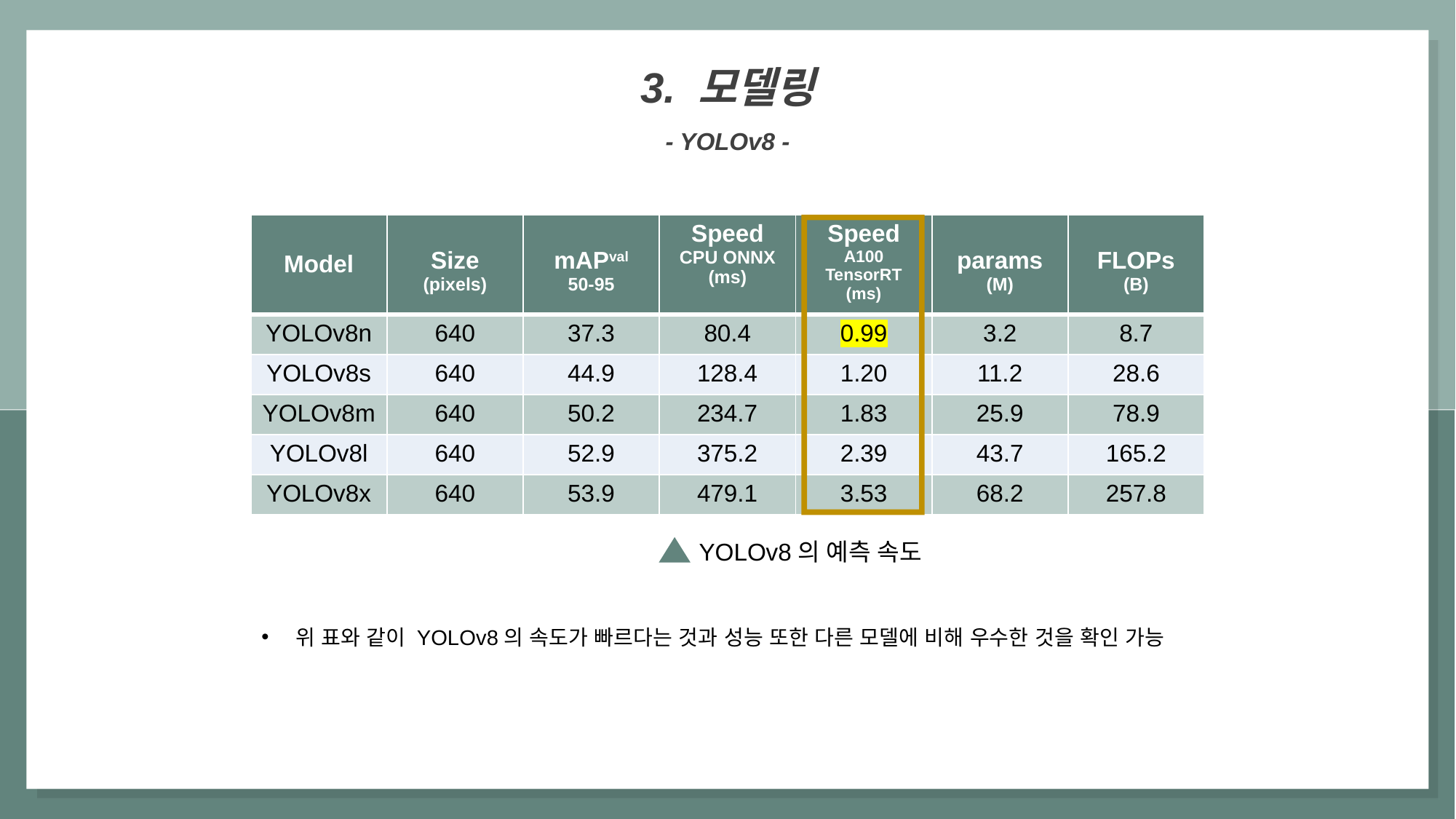

3. 모델링
- YOLOv8 -
| Model | Size (pixels) | mAPval 50-95 | Speed CPU ONNX (ms) | Speed A100 TensorRT (ms) | params (M) | FLOPs (B) |
| --- | --- | --- | --- | --- | --- | --- |
| YOLOv8n | 640 | 37.3 | 80.4 | 0.99 | 3.2 | 8.7 |
| YOLOv8s | 640 | 44.9 | 128.4 | 1.20 | 11.2 | 28.6 |
| YOLOv8m | 640 | 50.2 | 234.7 | 1.83 | 25.9 | 78.9 |
| YOLOv8l | 640 | 52.9 | 375.2 | 2.39 | 43.7 | 165.2 |
| YOLOv8x | 640 | 53.9 | 479.1 | 3.53 | 68.2 | 257.8 |

15%

YOLOv8의 예측 속도

위 표와 같이 YOLOv8의 속도가 빠르다는 것과 성능 또한 다른 모델에 비해 우수한 것을 확인 가능